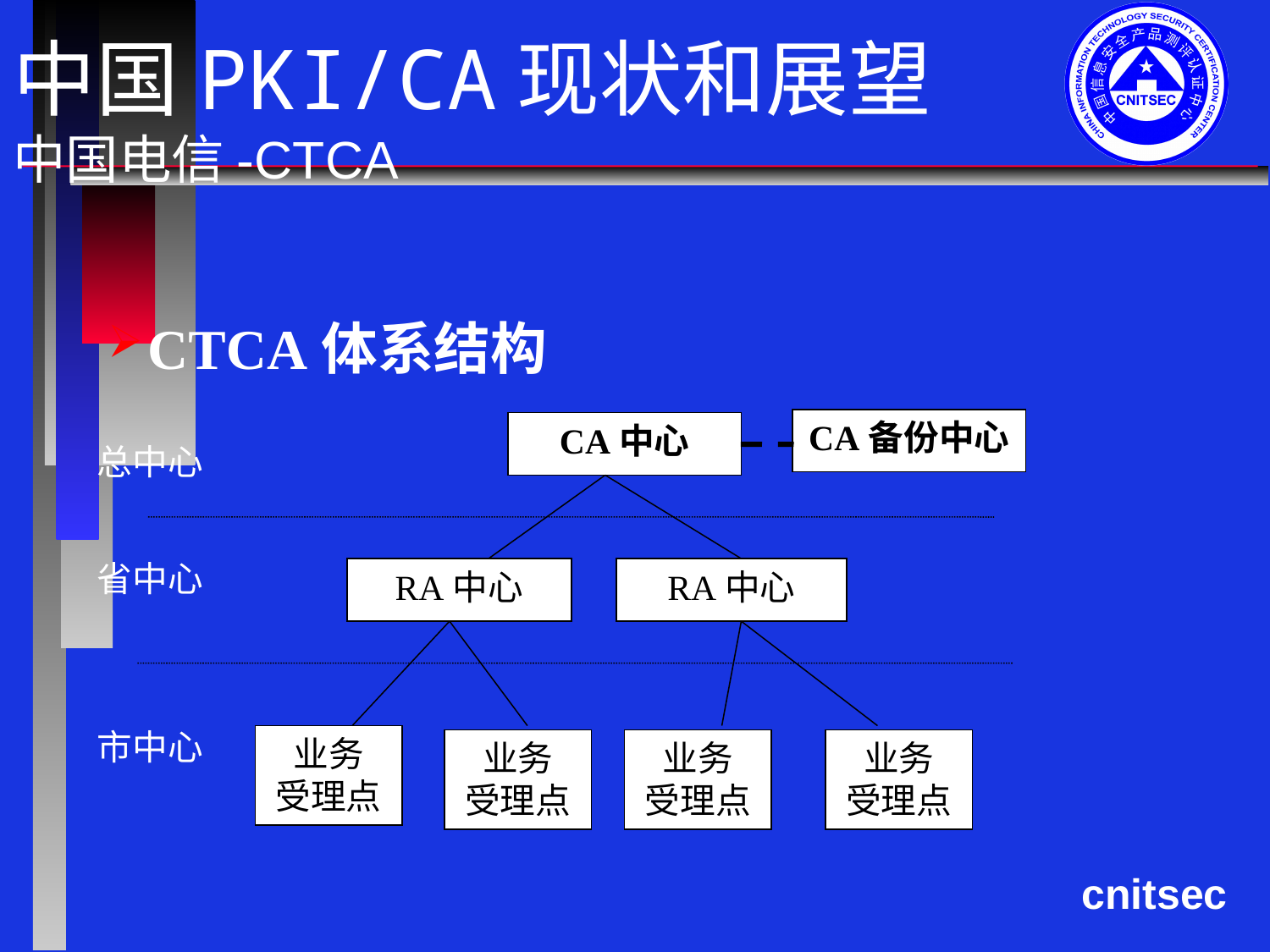

# 中国PKI/CA现状和展望 中国电信-CTCA

CTCA体系结构

CA备份中心
CA中心
总中心

省中心
RA中心
RA中心

市中心
业务
受理点
业务
受理点
业务
受理点
业务
受理点